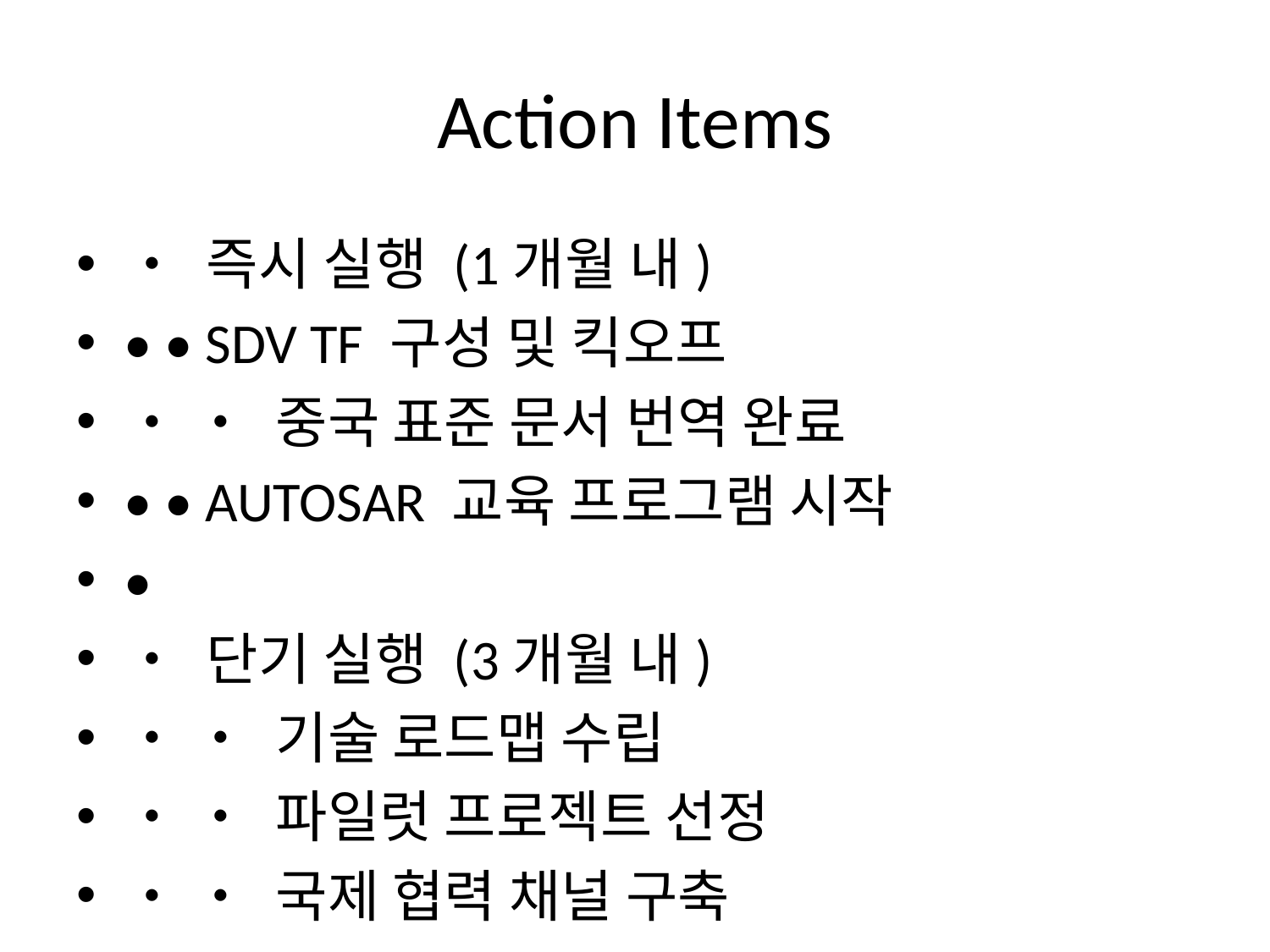

# Action Items
• 즉시 실행 (1개월 내)
• • SDV TF 구성 및 킥오프
• • 중국 표준 문서 번역 완료
• • AUTOSAR 교육 프로그램 시작
•
• 단기 실행 (3개월 내)
• • 기술 로드맵 수립
• • 파일럿 프로젝트 선정
• • 국제 협력 채널 구축
•
• 중기 실행 (6개월 내)
• • K-SDV 표준 초안 작성
• • 테스트베드 구축 완료
• • 첫 PoC 결과 도출